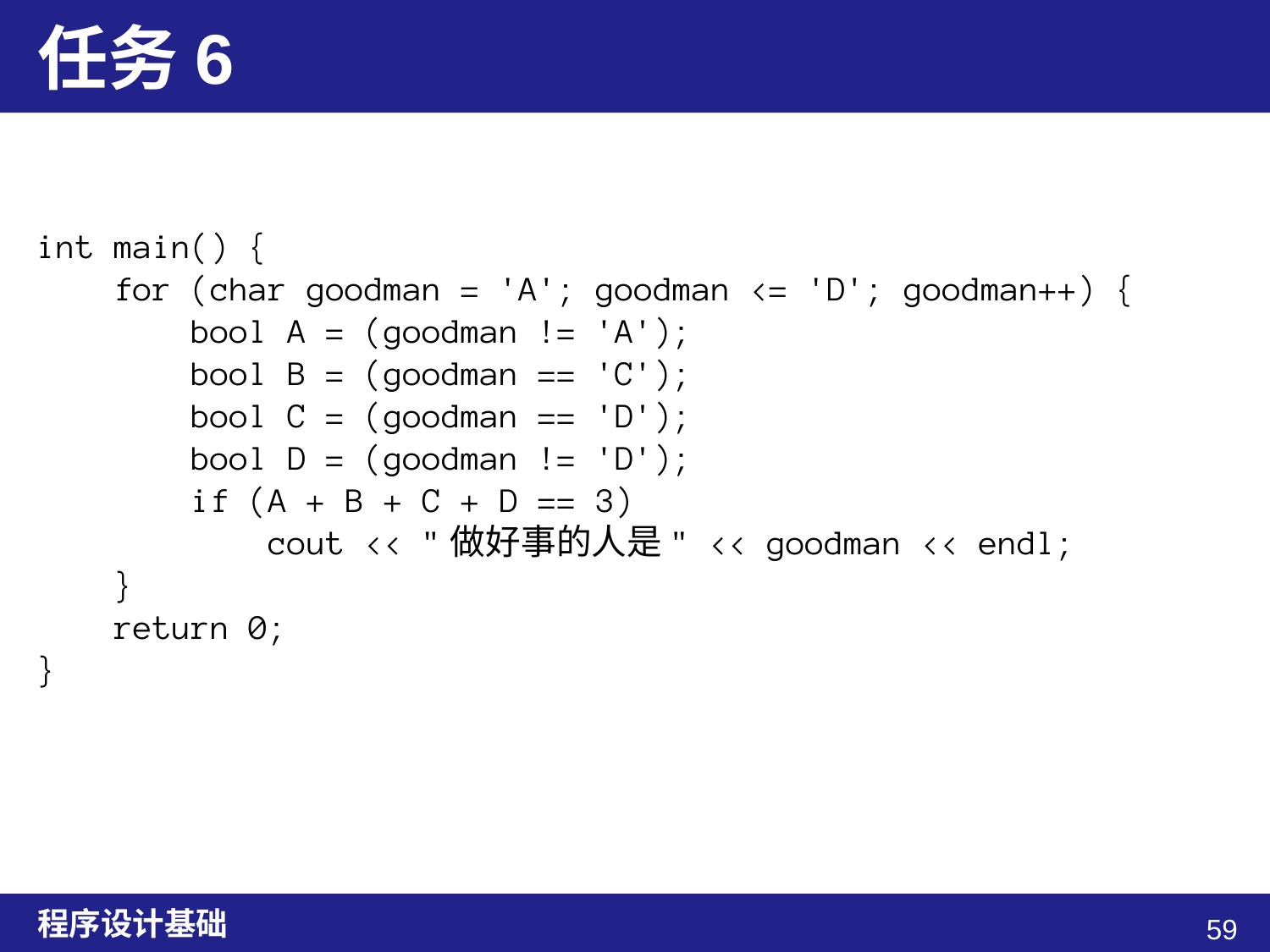

# 任务6

int main() {
    for (char goodman = 'A'; goodman <= 'D'; goodman++) {
        bool A = (goodman != 'A');
        bool B = (goodman == 'C');
        bool C = (goodman == 'D');
        bool D = (goodman != 'D');
        if (A + B + C + D == 3)
            cout << "做好事的人是" << goodman << endl;
    }
    return 0;
}